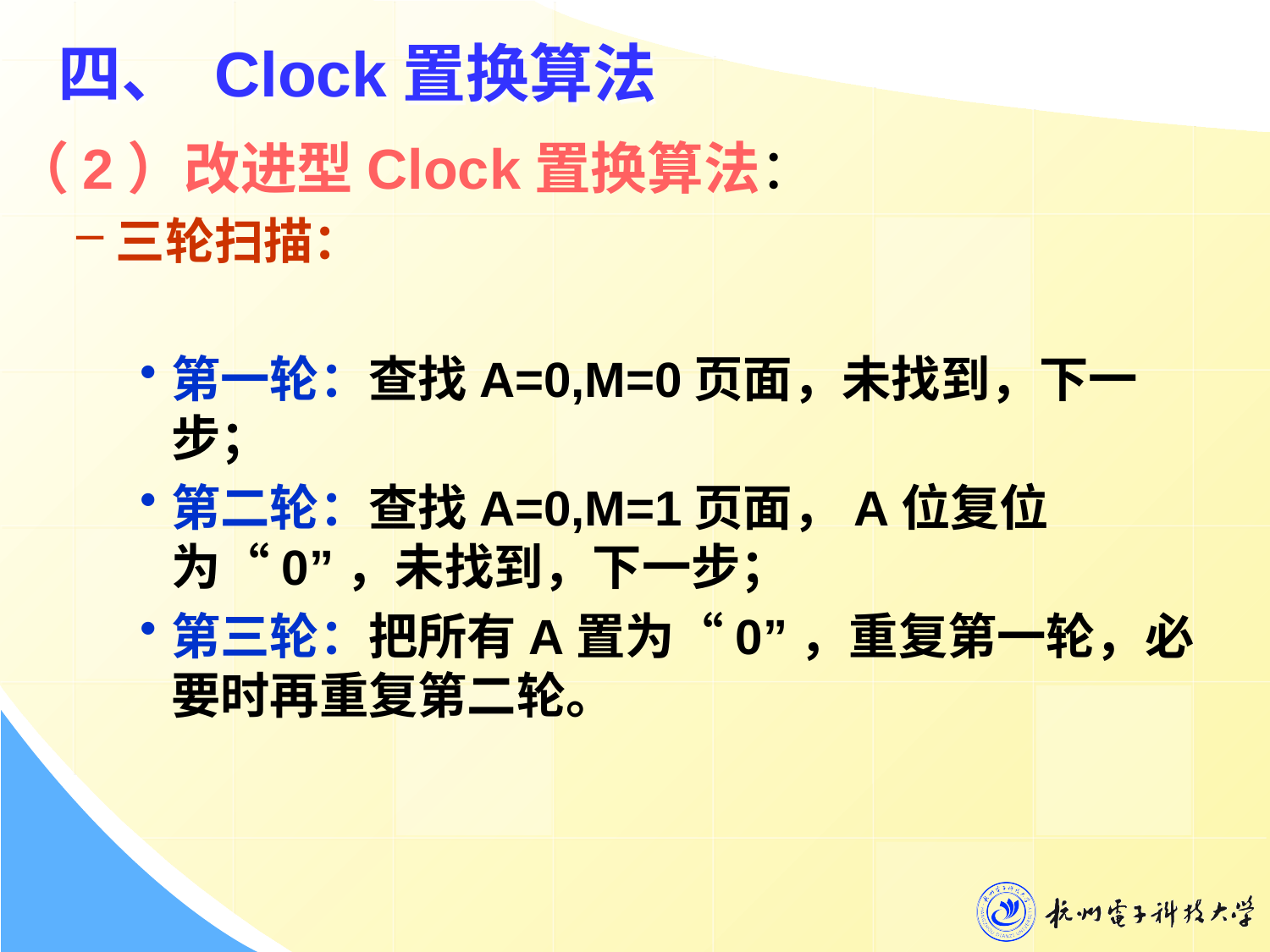

# 四、 Clock置换算法
（2）改进型Clock置换算法：
三轮扫描：

第一轮：查找A=0,M=0页面，未找到，下一步；
第二轮：查找A=0,M=1页面，A位复位为“0”，未找到，下一步；
第三轮：把所有A置为“0”，重复第一轮，必要时再重复第二轮。